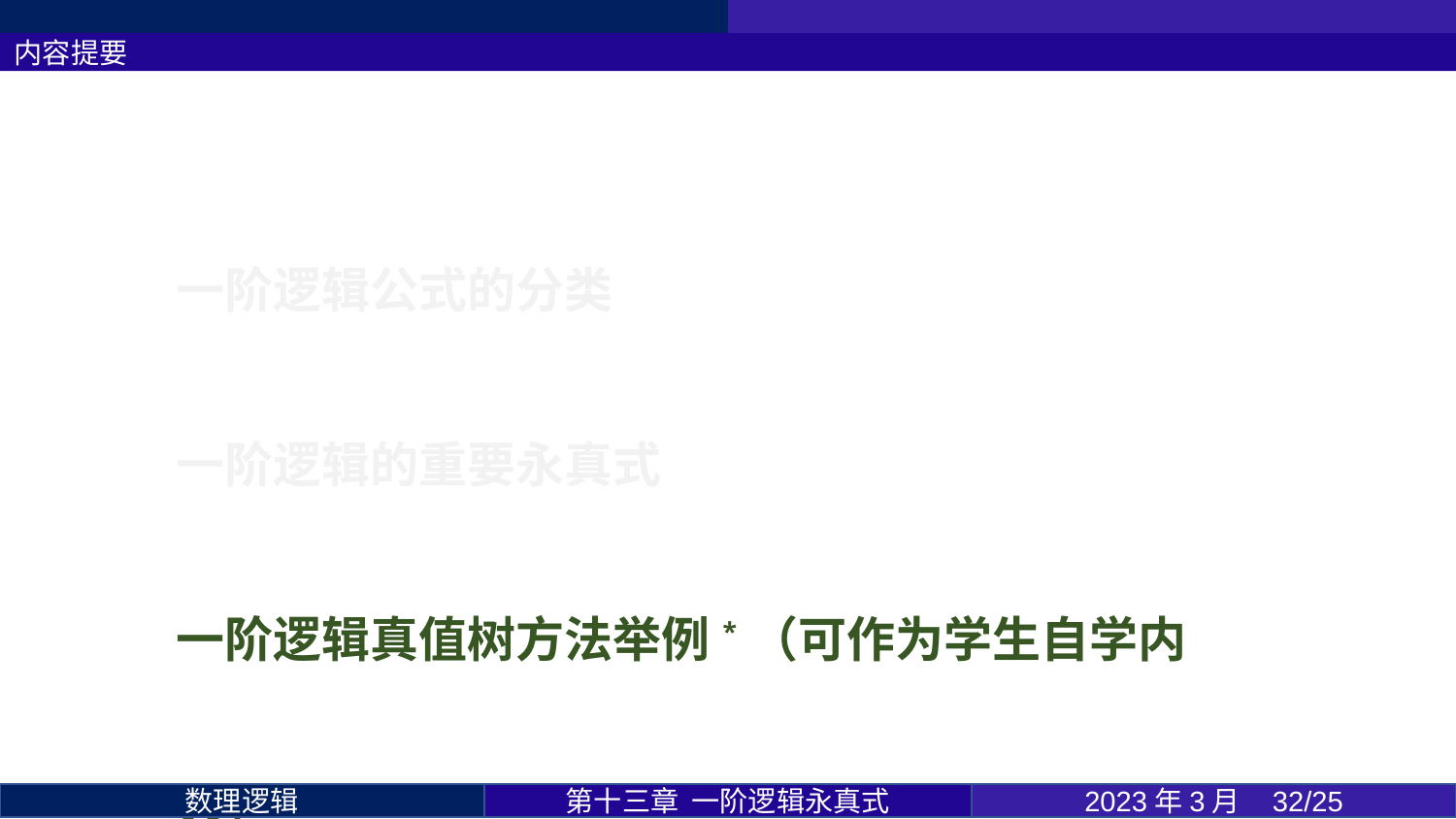

内容提要
一阶逻辑公式的分类
一阶逻辑的重要永真式
一阶逻辑真值树方法举例*（可作为学生自学内容）
第十三章  一阶逻辑永真式
2023年3月    32/25
数理逻辑